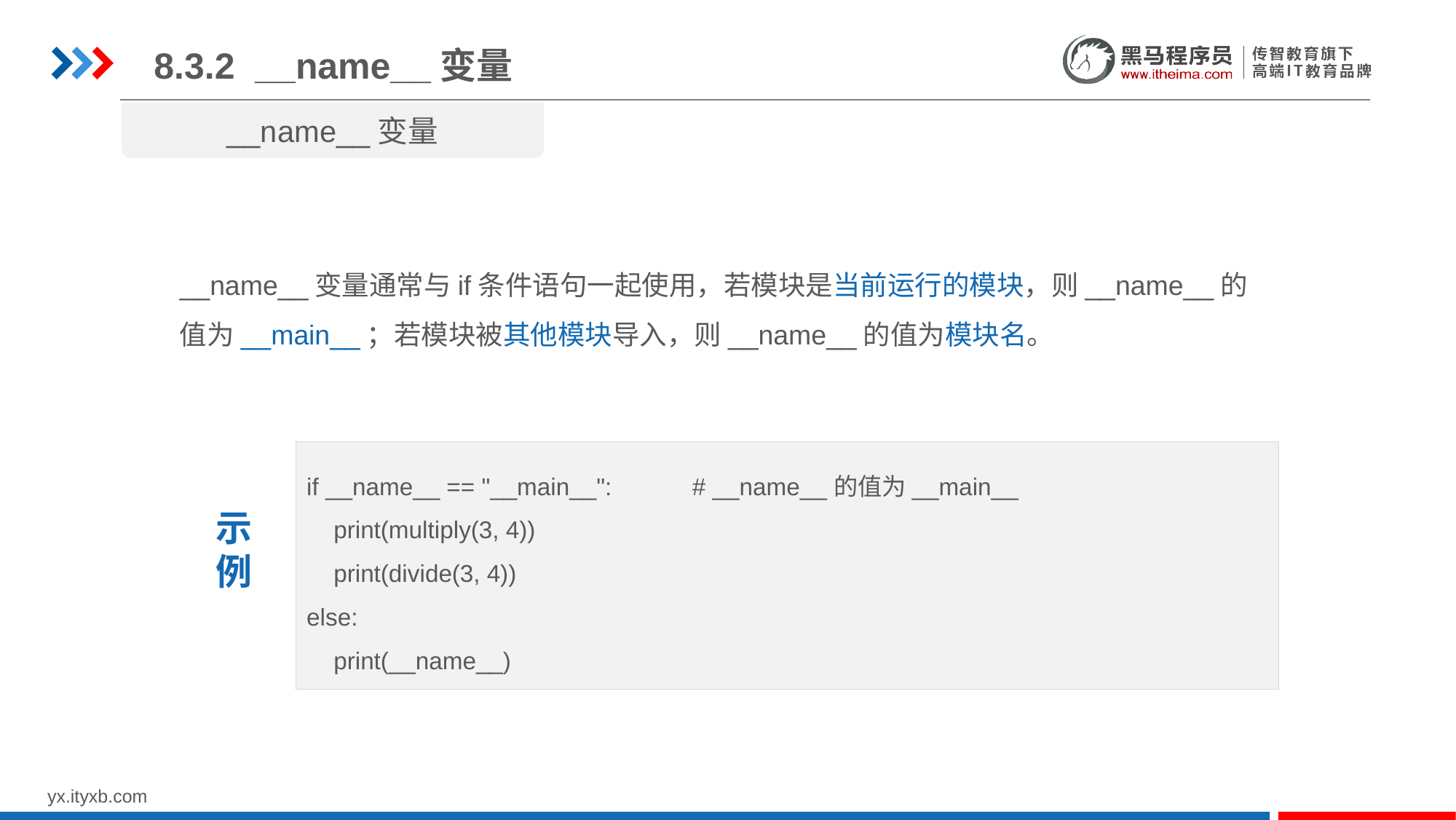

8.3.2  __name__变量

__name__变量
__name__变量通常与if条件语句一起使用，若模块是当前运行的模块，则__name__的值为__main__；若模块被其他模块导入，则__name__的值为模块名。
if __name__ == "__main__":            # __name__的值为__main__
    print(multiply(3, 4))
    print(divide(3, 4))
else:
    print(__name__)
示
例